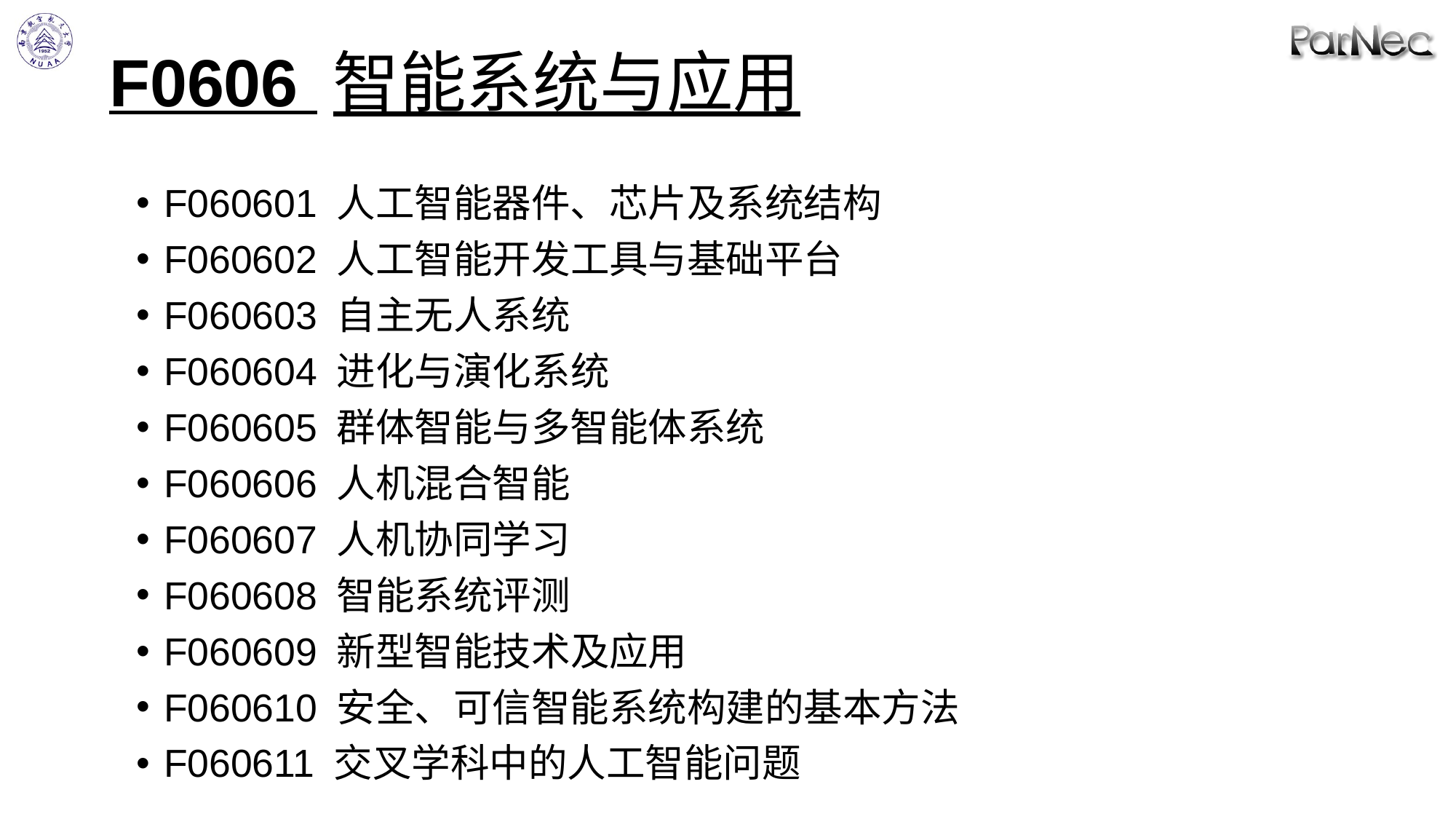

# F0606 智能系统与应用
F060601 人工智能器件、芯片及系统结构
F060602 人工智能开发工具与基础平台
F060603 自主无人系统
F060604 进化与演化系统
F060605 群体智能与多智能体系统
F060606 人机混合智能
F060607 人机协同学习
F060608 智能系统评测
F060609 新型智能技术及应用
F060610 安全、可信智能系统构建的基本方法
F060611 交叉学科中的人工智能问题